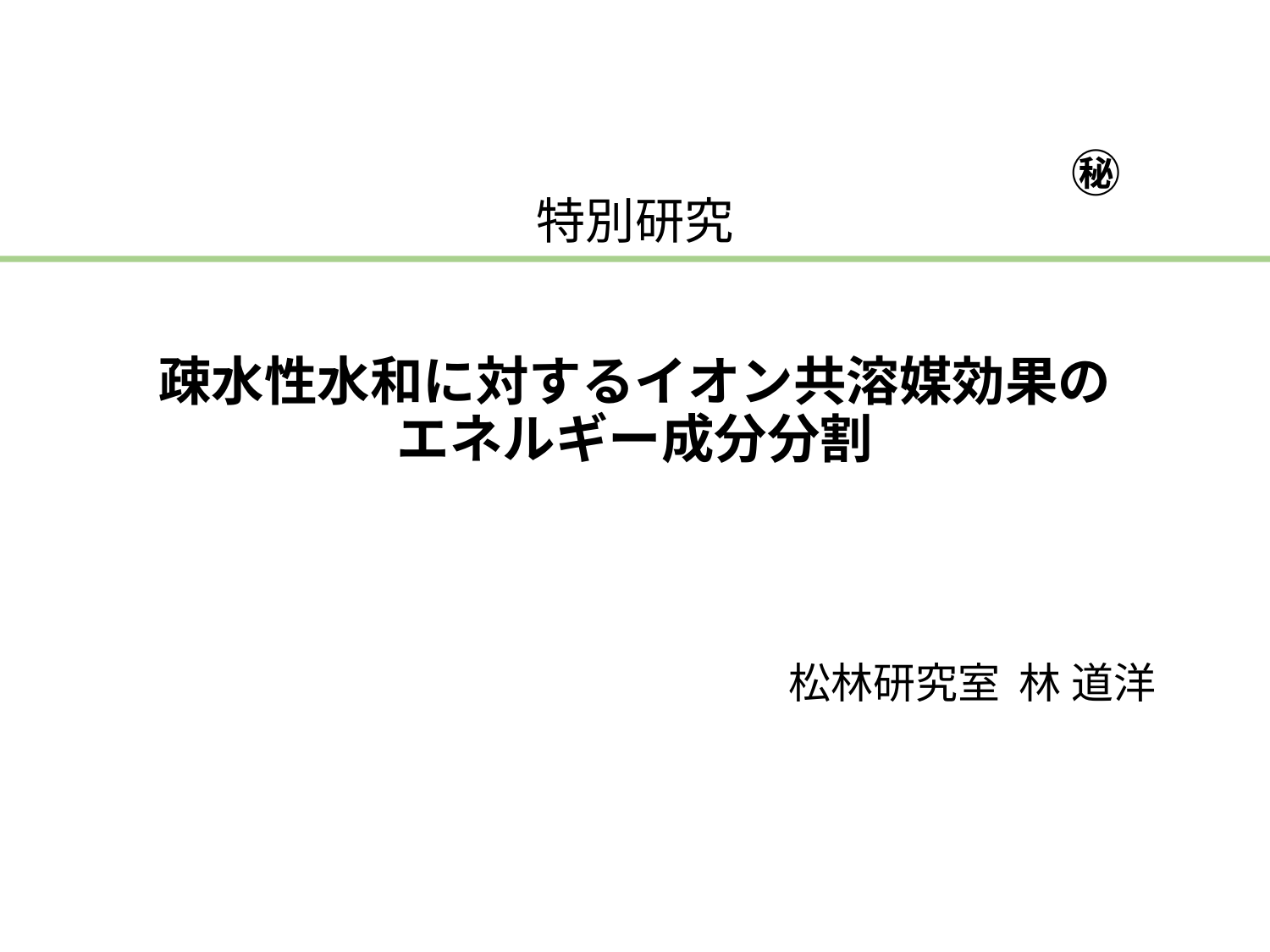

㊙︎
特別研究

# 疎水性水和に対するイオン共溶媒効果のエネルギー成分分割
松林研究室  林 道洋